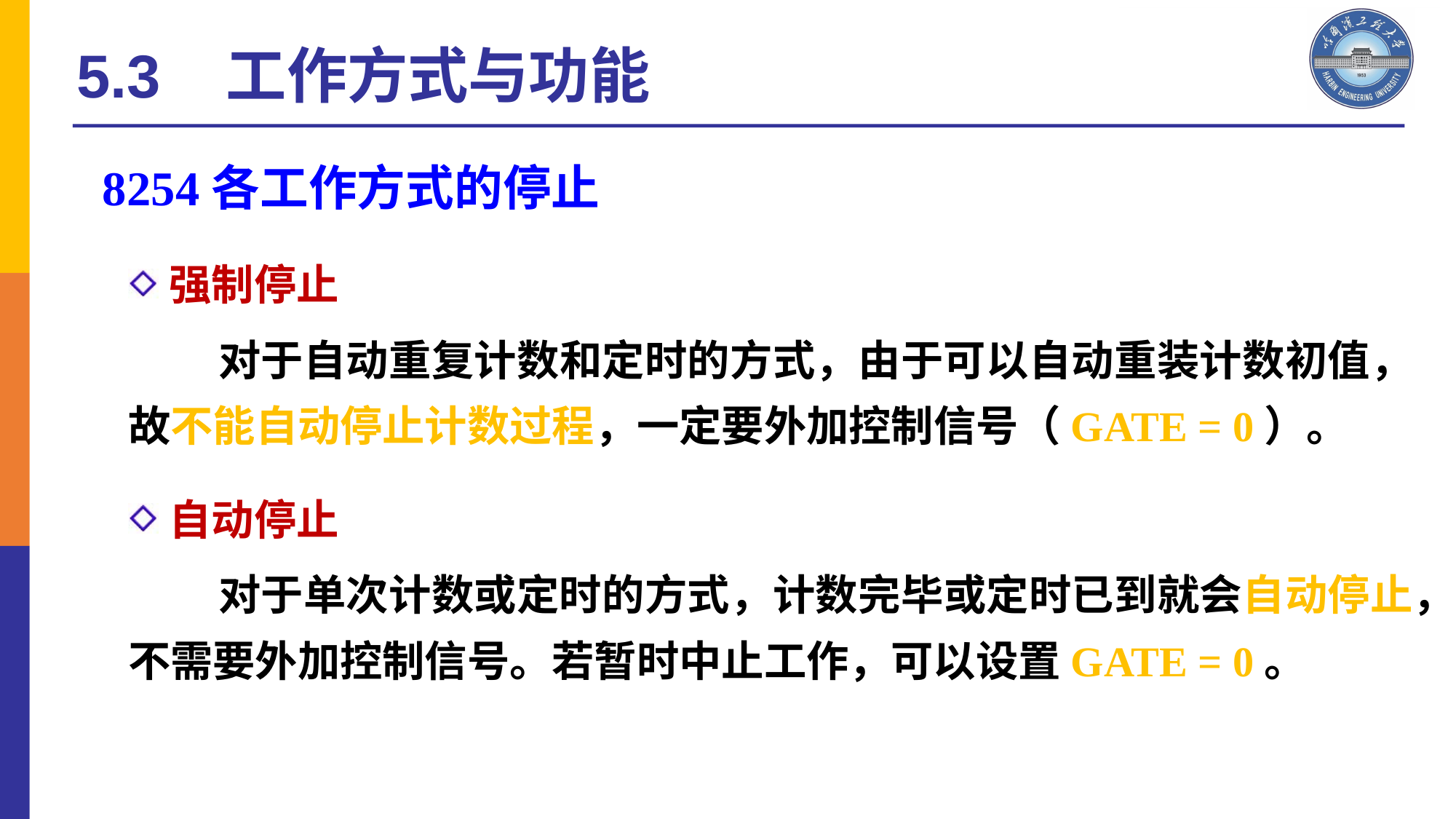

5.3   工作方式与功能
8254各工作方式的停止
强制停止
        对于自动重复计数和定时的方式，由于可以自动重装计数初值，故不能自动停止计数过程，一定要外加控制信号（GATE = 0）。
自动停止
        对于单次计数或定时的方式，计数完毕或定时已到就会自动停止，不需要外加控制信号。若暂时中止工作，可以设置GATE = 0。